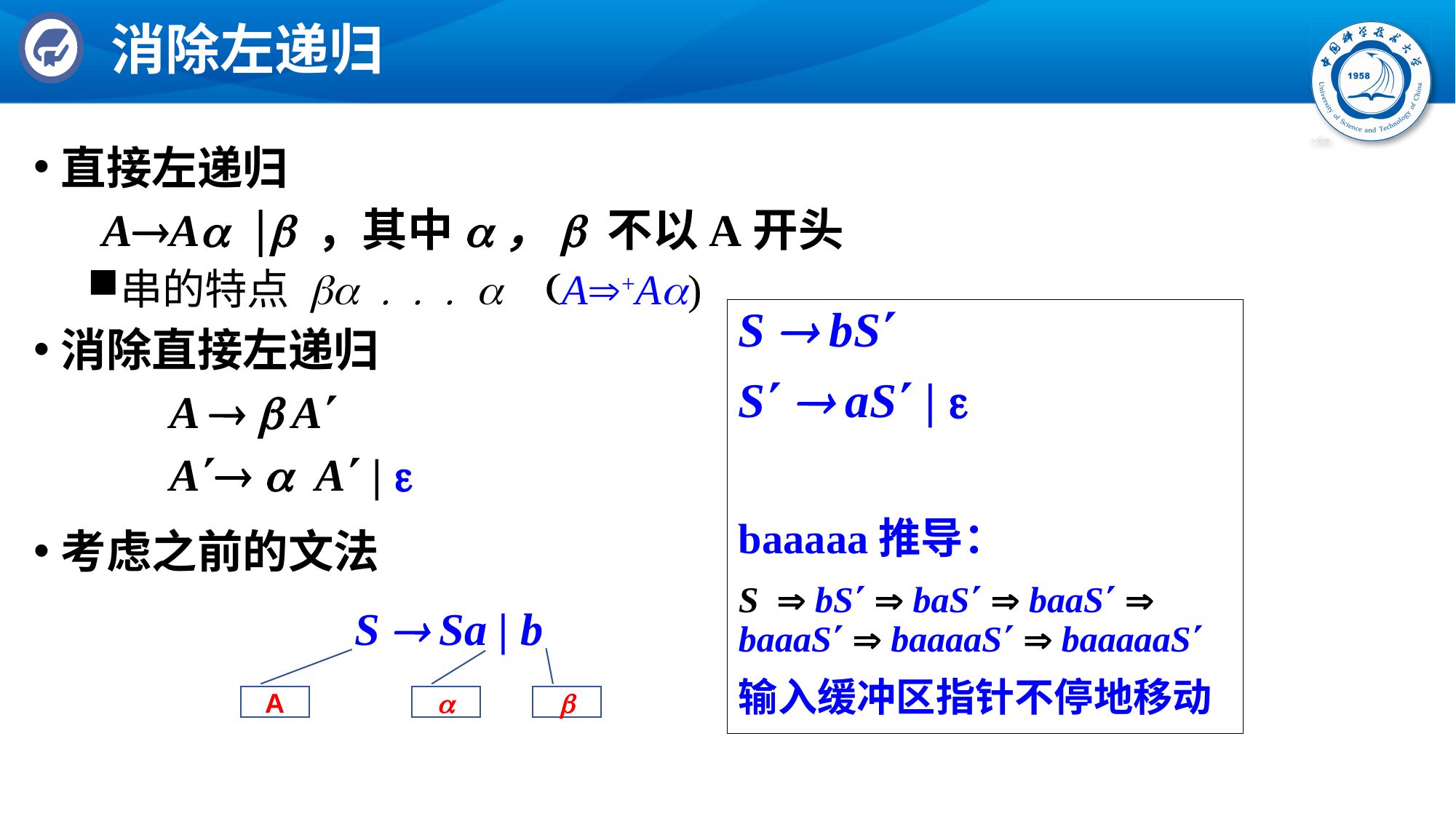

# 消除左递归
直接左递归
      A→Aα |β ，其中α，β 不以A开头
串的特点 βα . . . α  (A⇒+Aα)
消除直接左递归
		A → β A′
		A′→ α A′ | ε
考虑之前的文法
                            S → Sa | b

S → bS′
S′ → aS′ | ε

baaaaa推导：
S  ⇒ bS′ ⇒ baS′ ⇒ baaS′ ⇒ baaaS′ ⇒ baaaaS′ ⇒ baaaaaS′
输入缓冲区指针不停地移动

A
α
β